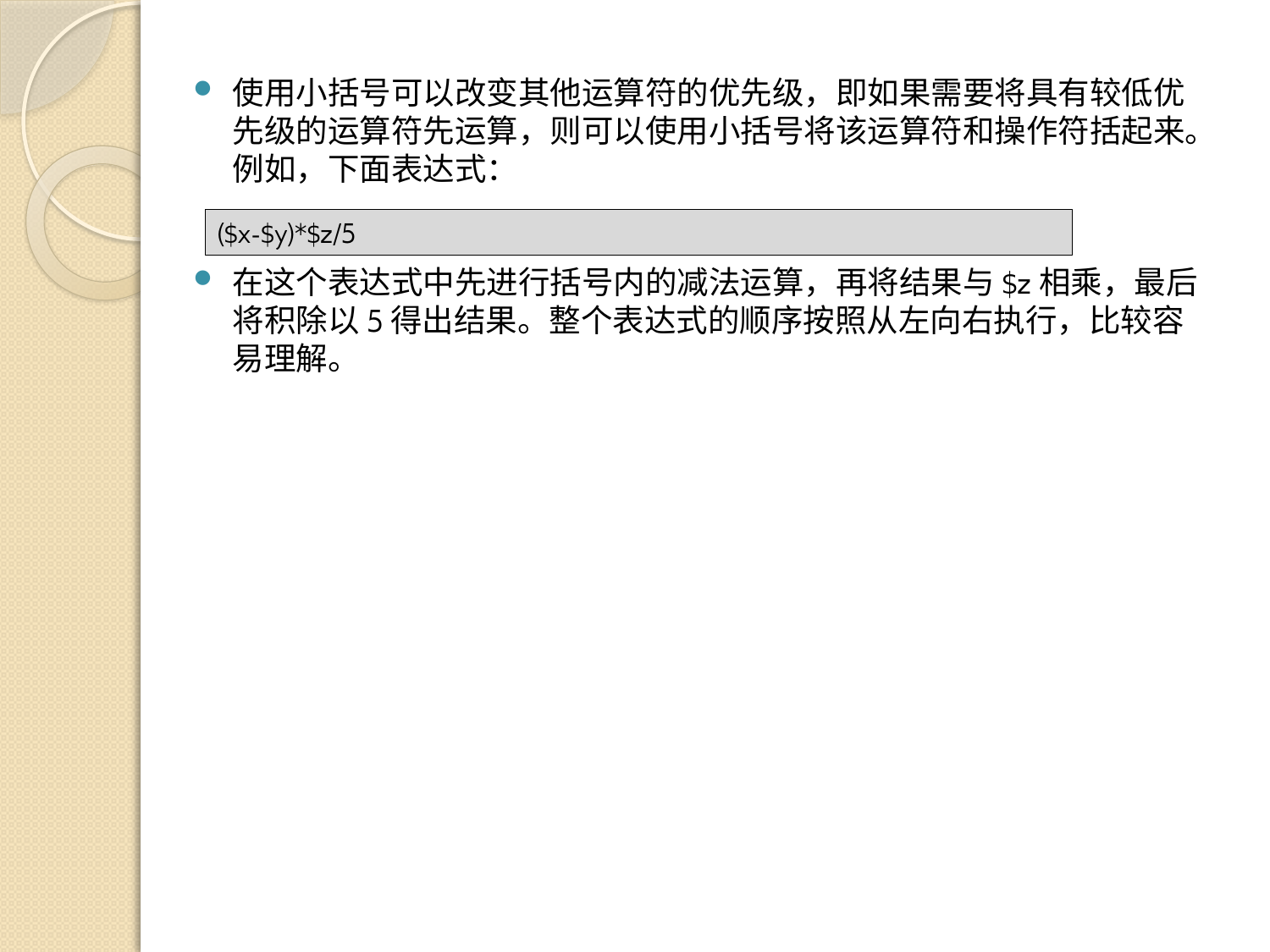

使用小括号可以改变其他运算符的优先级，即如果需要将具有较低优先级的运算符先运算，则可以使用小括号将该运算符和操作符括起来。例如，下面表达式：
($x-$y)*$z/5
在这个表达式中先进行括号内的减法运算，再将结果与$z相乘，最后将积除以5得出结果。整个表达式的顺序按照从左向右执行，比较容易理解。